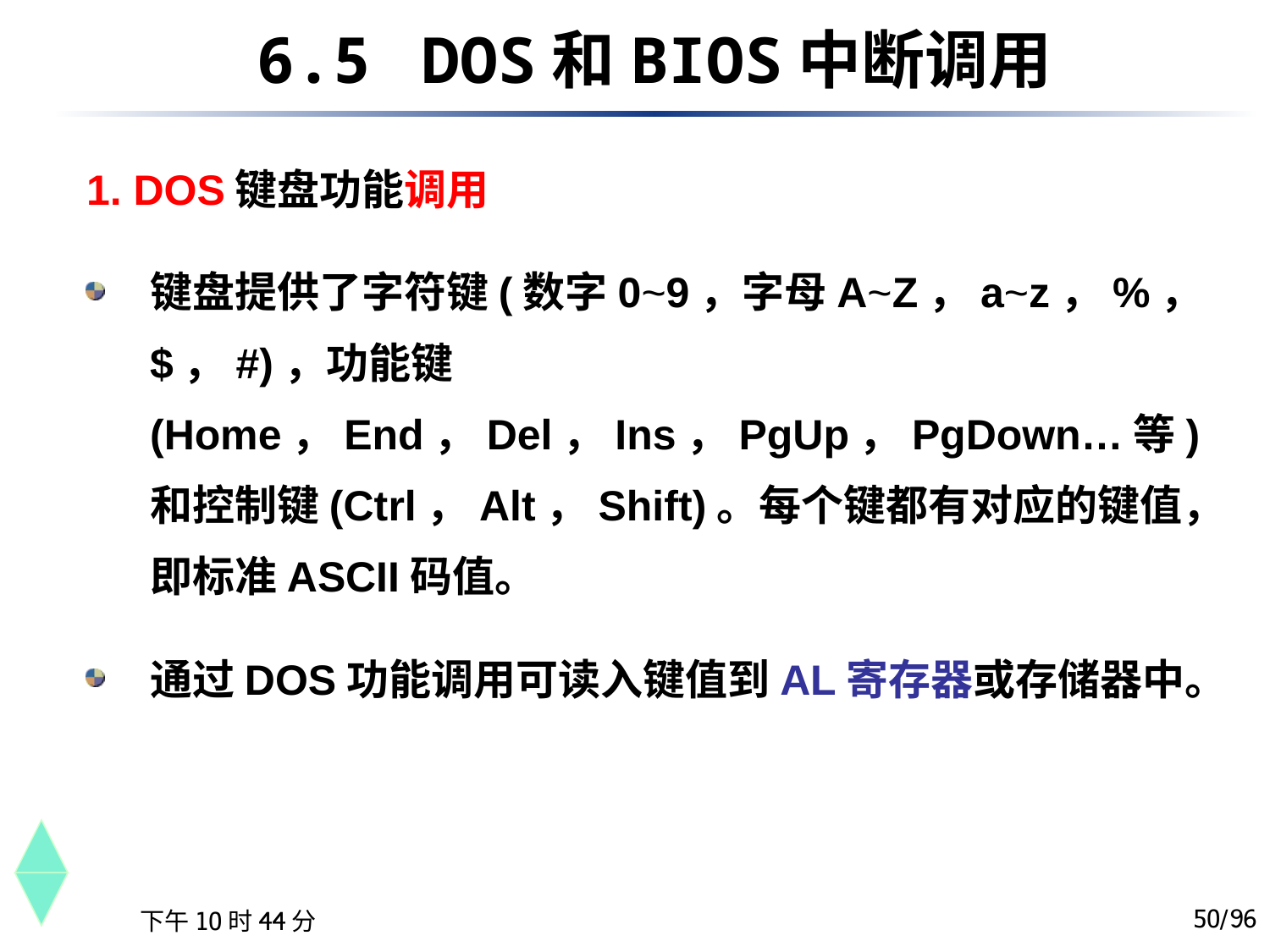

6.5	 DOS和BIOS中断调用
1. DOS键盘功能调用
键盘提供了字符键(数字0~9，字母A~Z，a~z，%，$，#)，功能键(Home，End，Del，Ins，PgUp，PgDown…等)和控制键(Ctrl，Alt，Shift)。每个键都有对应的键值，即标准ASCII码值。
通过DOS功能调用可读入键值到AL寄存器或存储器中。
50/96
下午10时44分